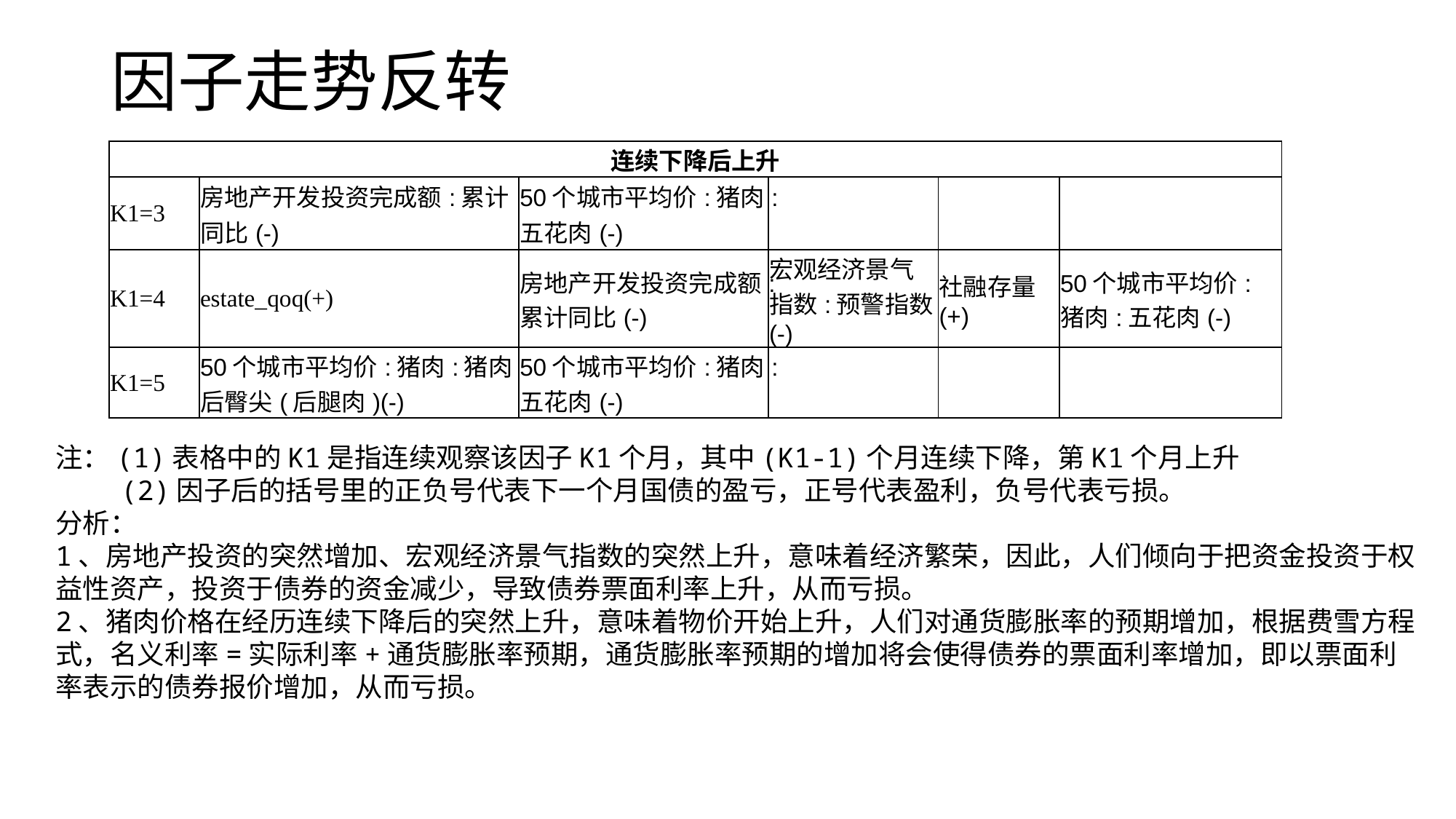

# 因子走势反转
| 连续下降后上升 |  |  |  |  |  |
| --- | --- | --- | --- | --- | --- |
| K1=3 | 房地产开发投资完成额:累计同比(-) | 50个城市平均价:猪肉:五花肉(-) |  |  |  |
| K1=4 | estate\_qoq(+) | 房地产开发投资完成额:累计同比(-) | 宏观经济景气指数:预警指数(-) | 社融存量(+) | 50个城市平均价:猪肉:五花肉(-) |
| K1=5 | 50个城市平均价:猪肉:猪肉后臀尖(后腿肉)(-) | 50个城市平均价:猪肉:五花肉(-) |  |  |  |
注：(1)表格中的K1是指连续观察该因子K1个月，其中(K1-1)个月连续下降，第K1个月上升
    (2)因子后的括号里的正负号代表下一个月国债的盈亏，正号代表盈利，负号代表亏损。
分析：
1、房地产投资的突然增加、宏观经济景气指数的突然上升，意味着经济繁荣，因此，人们倾向于把资金投资于权益性资产，投资于债券的资金减少，导致债券票面利率上升，从而亏损。
2、猪肉价格在经历连续下降后的突然上升，意味着物价开始上升，人们对通货膨胀率的预期增加，根据费雪方程式，名义利率=实际利率+通货膨胀率预期，通货膨胀率预期的增加将会使得债券的票面利率增加，即以票面利率表示的债券报价增加，从而亏损。